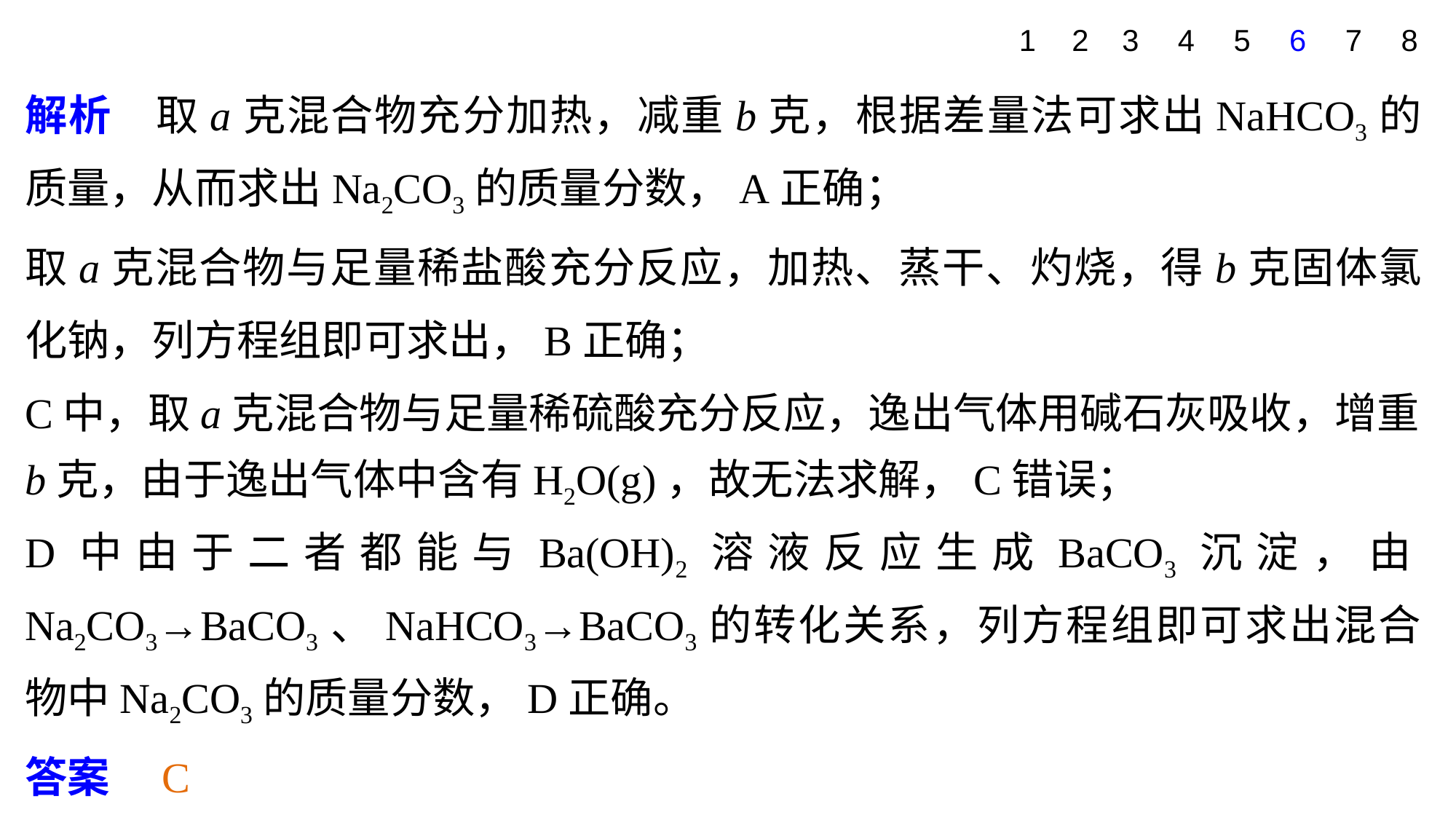

1
2
3
4
5
6
7
8
解析　取a克混合物充分加热，减重b克，根据差量法可求出NaHCO3的质量，从而求出Na2CO3的质量分数，A正确；
取a克混合物与足量稀盐酸充分反应，加热、蒸干、灼烧，得b克固体氯化钠，列方程组即可求出，B正确；
C中，取a克混合物与足量稀硫酸充分反应，逸出气体用碱石灰吸收，增重b克，由于逸出气体中含有H2O(g)，故无法求解，C错误；
D中由于二者都能与Ba(OH)2溶液反应生成BaCO3沉淀，由Na2CO3→BaCO3、NaHCO3→BaCO3的转化关系，列方程组即可求出混合物中Na2CO3的质量分数，D正确。
答案　C